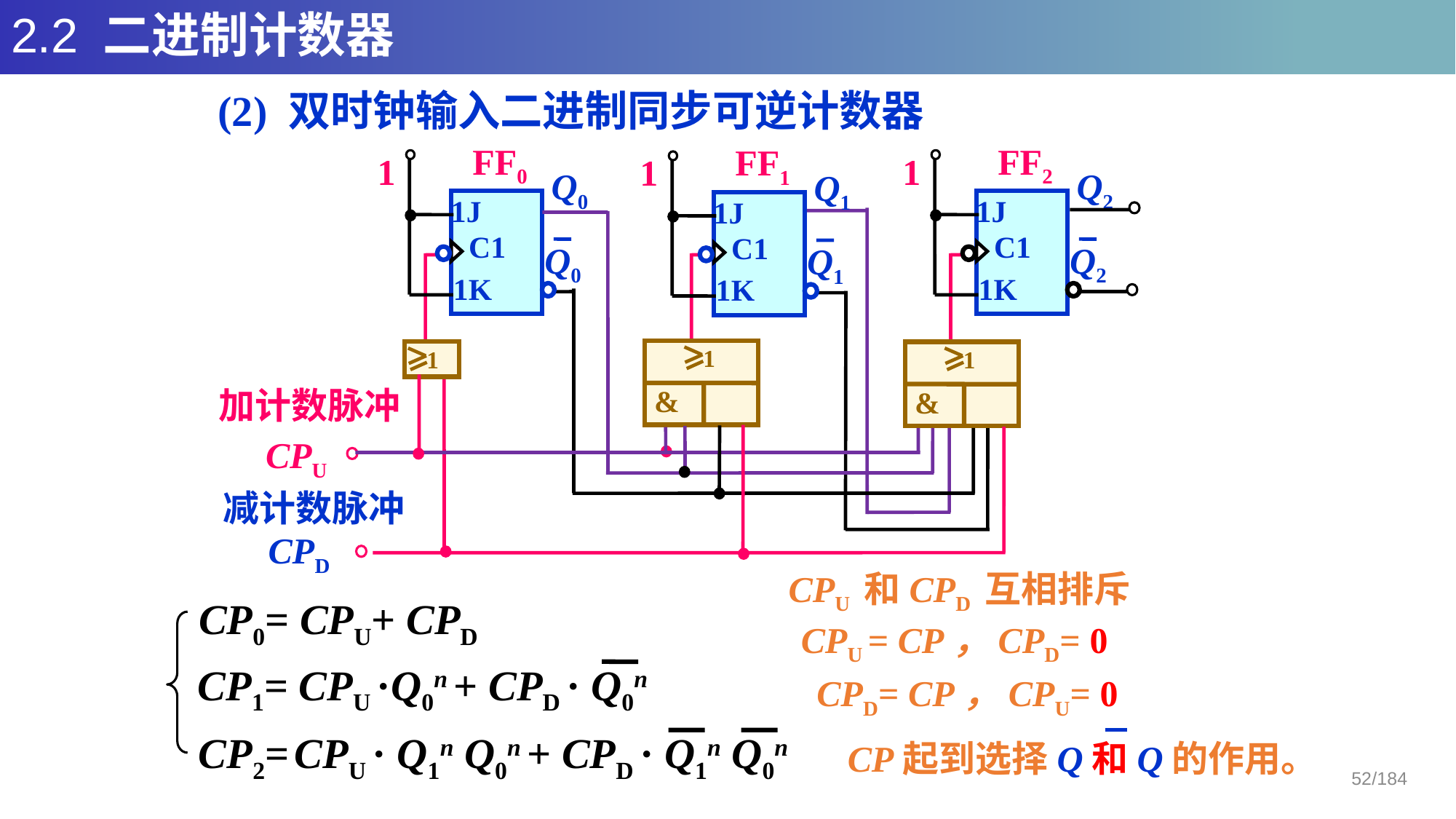

# 2.2 二进制计数器
(2) 双时钟输入二进制同步可逆计数器
FF0
FF2
1

Q2

1J

C1
Q2

1K

FF1
1

Q1

1J

C1
Q1

1K

1

Q0

1J

C1
Q0

1K

1

&

1

1

&

加计数脉冲

CPU

减计数脉冲

CPD

CPU 和CPD 互相排斥
CP0= CPU+ CPD

CPU = CP，CPD= 0
  CP1= CPU ·Q0n + CPD · Q0n

CPD= CP，CPU= 0
 CP2= CPU · Q1n Q0n + CPD · Q1n Q0n

CP起到选择Q和Q的作用。
52/184